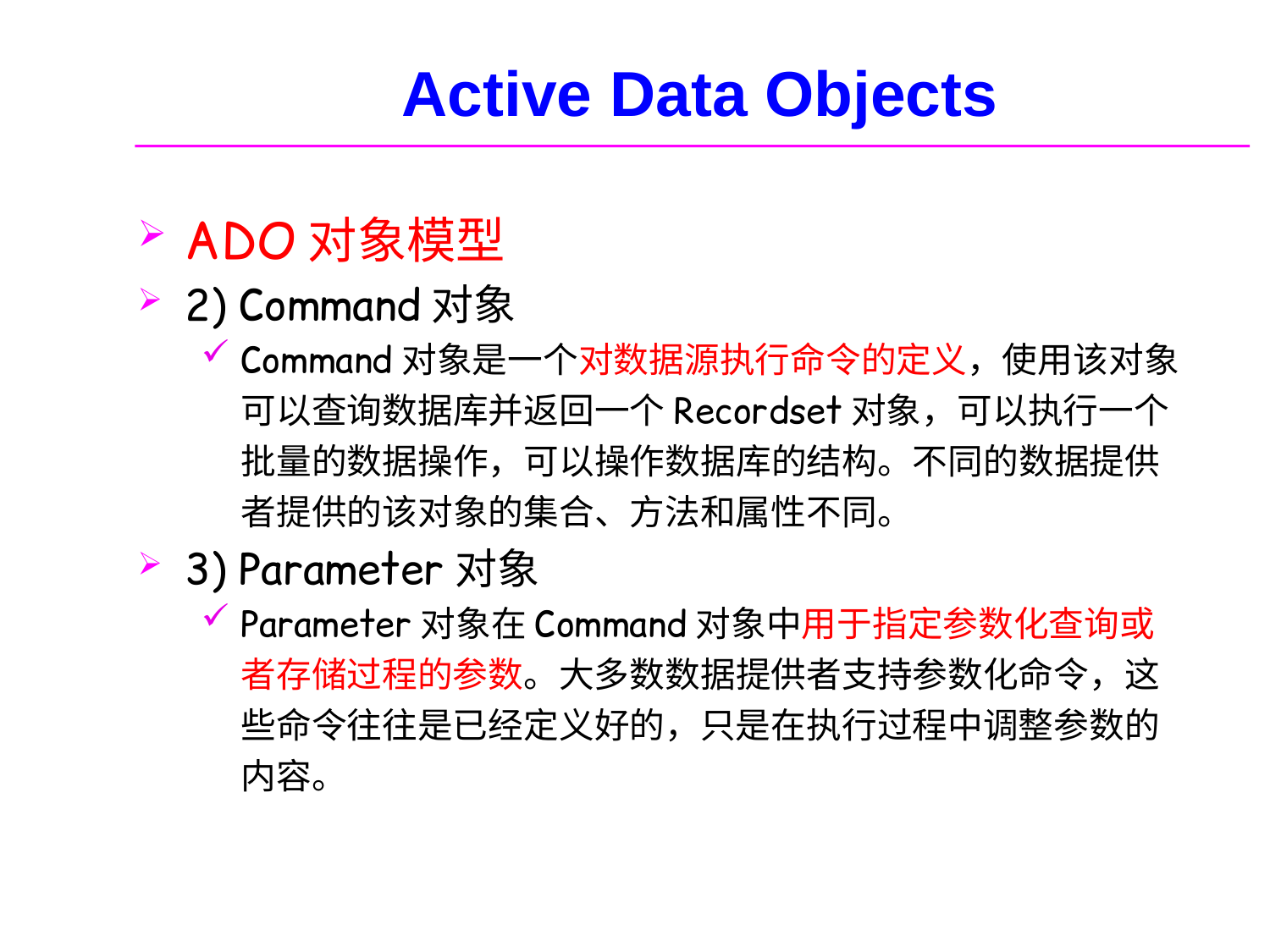

# Active Data Objects
ADO对象模型
2) Command对象
Command对象是一个对数据源执行命令的定义，使用该对象可以查询数据库并返回一个Recordset对象，可以执行一个批量的数据操作，可以操作数据库的结构。不同的数据提供者提供的该对象的集合、方法和属性不同。
3) Parameter对象
Parameter对象在Command对象中用于指定参数化查询或者存储过程的参数。大多数数据提供者支持参数化命令，这些命令往往是已经定义好的，只是在执行过程中调整参数的内容。

24